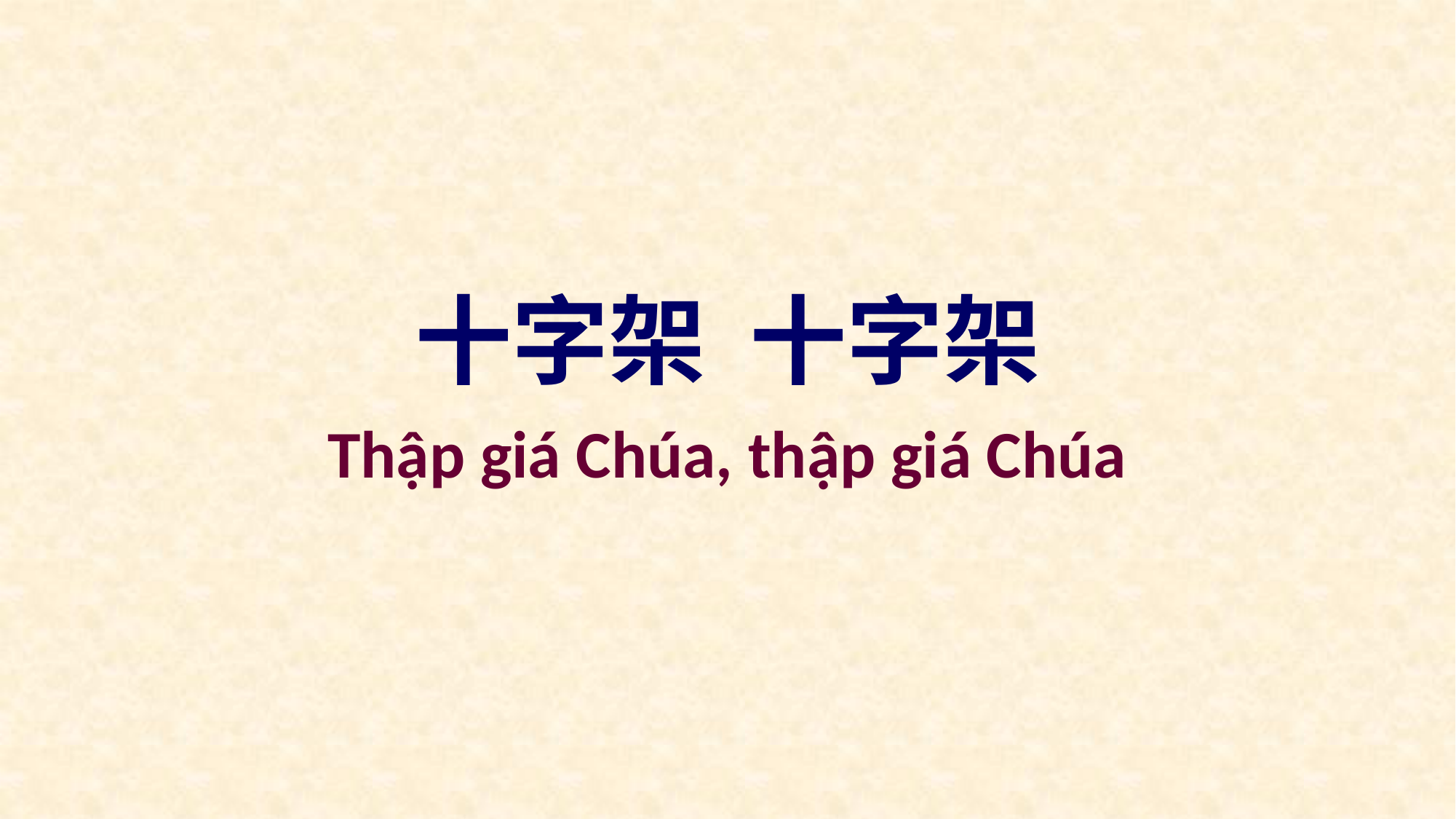

十字架  十字架
Thập giá Chúa, thập giá Chúa